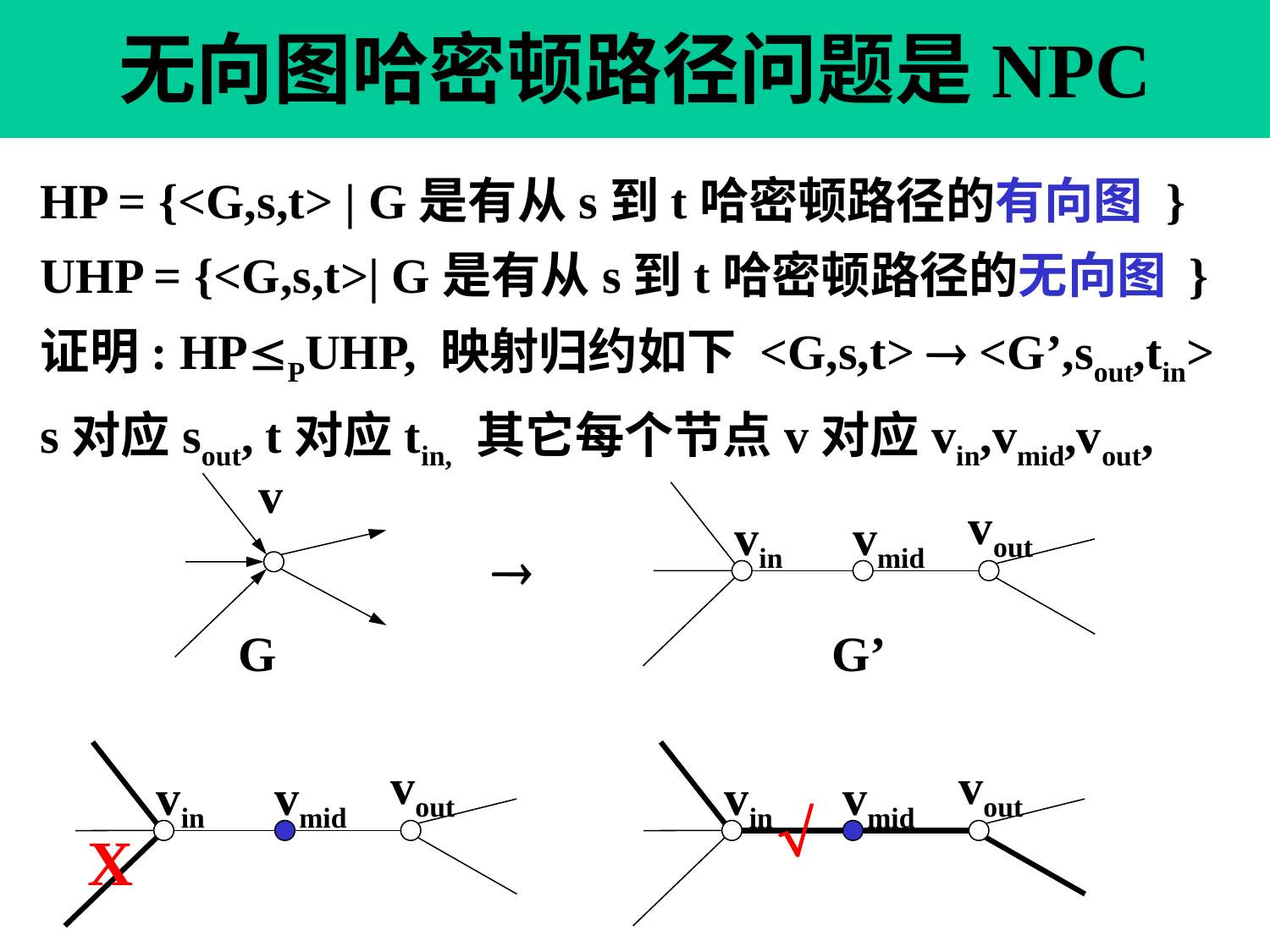

# 无向图哈密顿路径问题是NPC
HP = {<G,s,t> | G是有从s到t哈密顿路径的有向图 }
UHP = {<G,s,t>| G是有从s到t哈密顿路径的无向图 }
证明: HP≤PUHP, 映射归约如下 <G,s,t> → <G’,sout,tin>
s对应sout, t对应tin, 其它每个节点v对应vin,vmid,vout,
v

G
vout
vin
vmid

G’
→
vout
vin
vmid

vout
vin
vmid

√
X